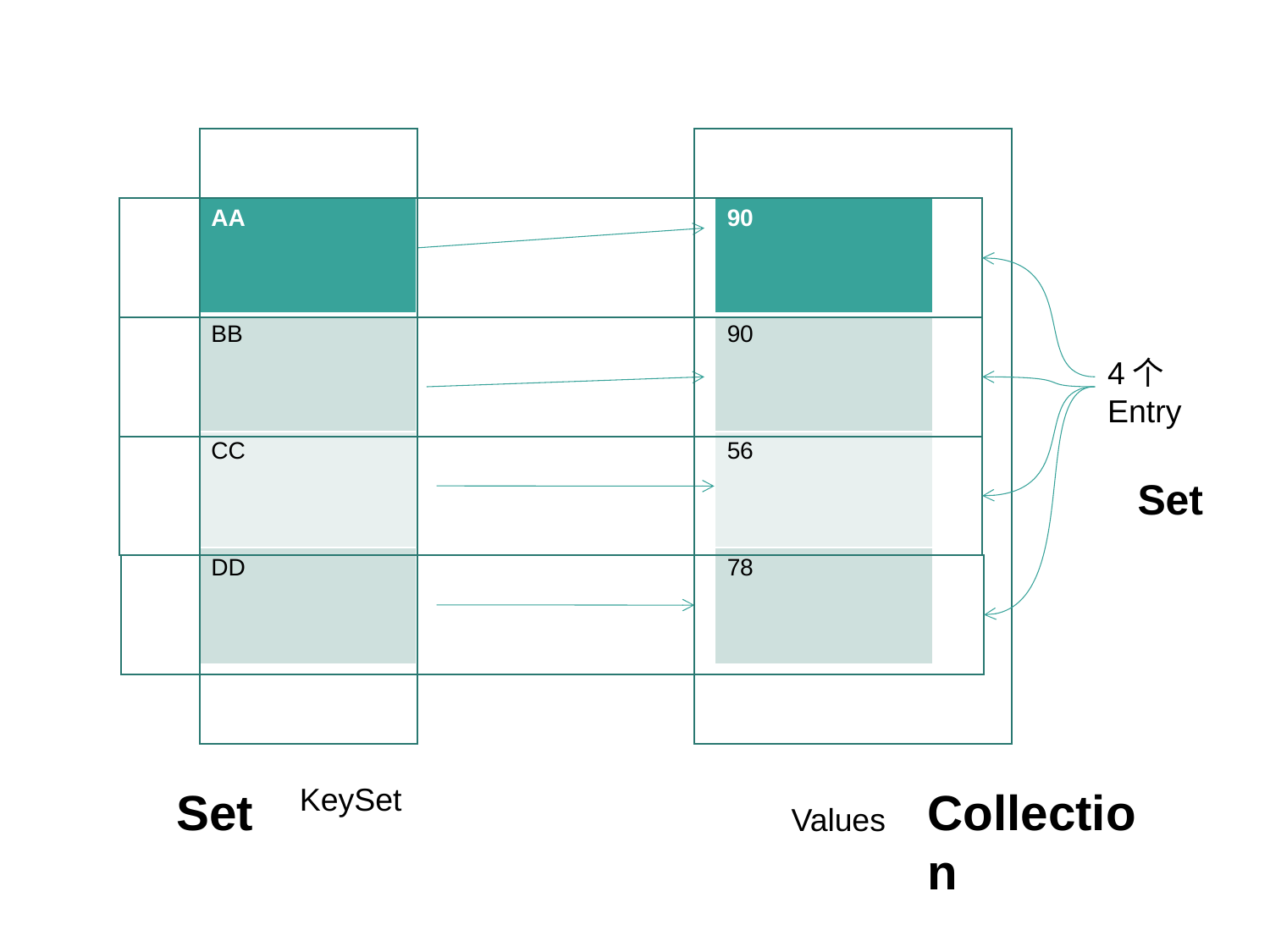

| AA |
| --- |
| BB |
| CC |
| DD |
| 90 |
| --- |
| 90 |
| 56 |
| 78 |

4个Entry

Set

KeySet
Set
Collection
Values